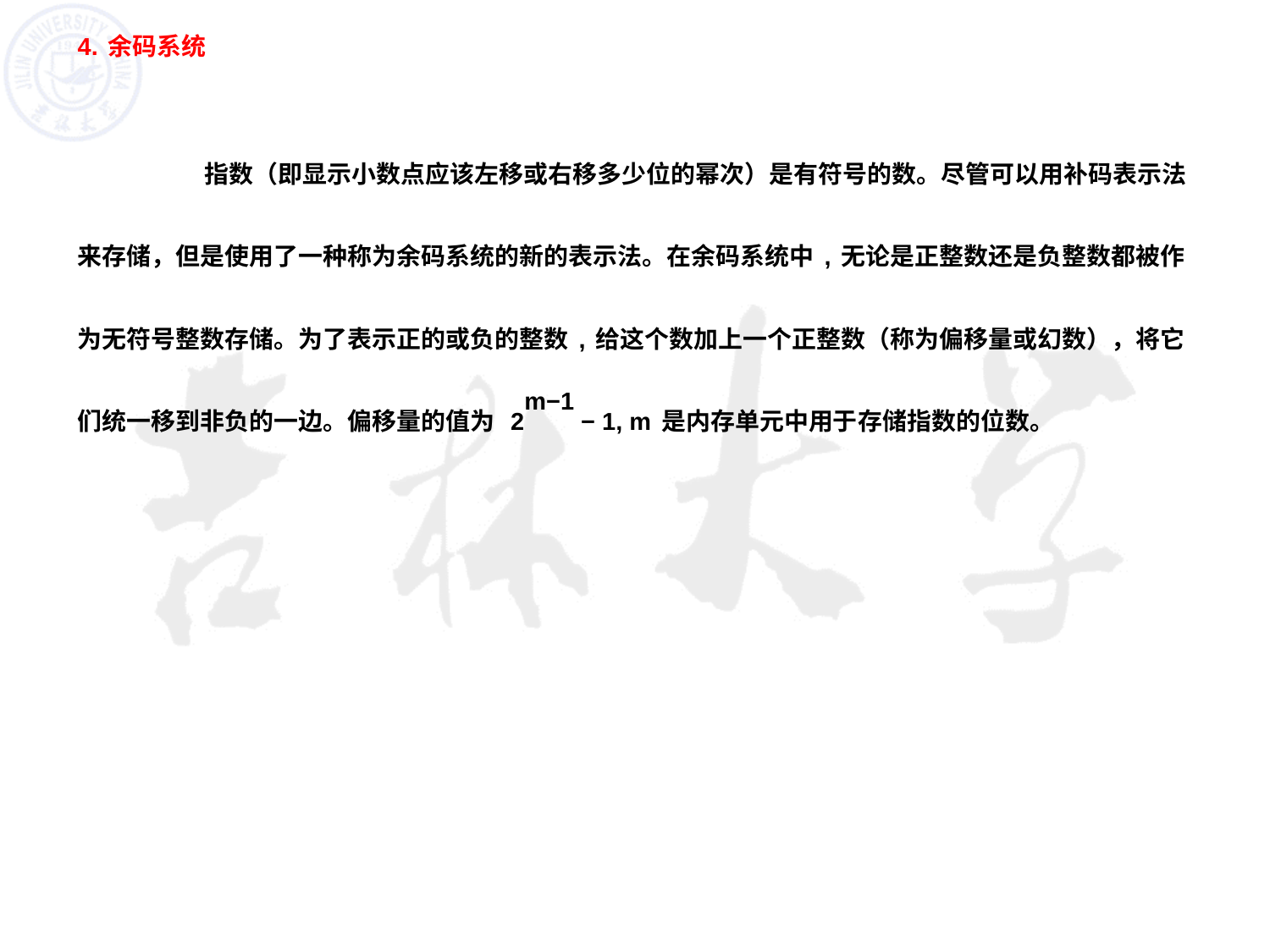

4.余码系统
	指数（即显示小数点应该左移或右移多少位的幂次）是有符号的数。尽管可以用补码表示法来存储，但是使用了一种称为余码系统的新的表示法。在余码系统中,无论是正整数还是负整数都被作为无符号整数存储。为了表示正的或负的整数,给这个数加上一个正整数（称为偏移量或幻数），将它们统一移到非负的一边。偏移量的值为 2m−1 − 1, m是内存单元中用于存储指数的位数。